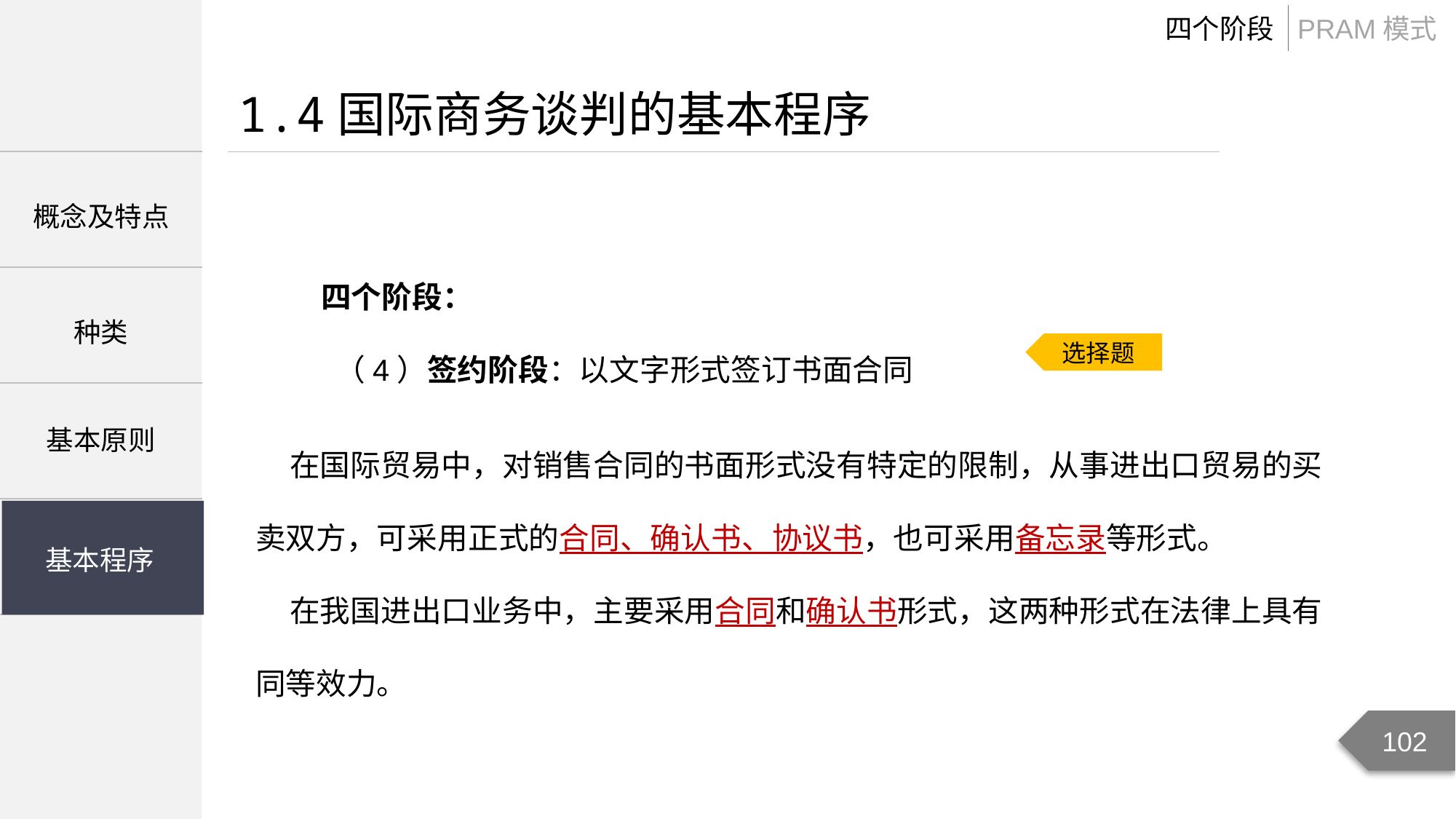

四个阶段
PRAM模式
1.4国际商务谈判的基本程序
| 概念及特点 |
| --- |
| 种类 |
|  |
|  |
四个阶段：
 （4）签约阶段：以文字形式签订书面合同
选择题
    在国际贸易中，对销售合同的书面形式没有特定的限制，从事进出口贸易的买卖双方，可采用正式的合同、确认书、协议书，也可采用备忘录等形式。
    在我国进出口业务中，主要采用合同和确认书形式，这两种形式在法律上具有同等效力。
基本原则

基本程序
102